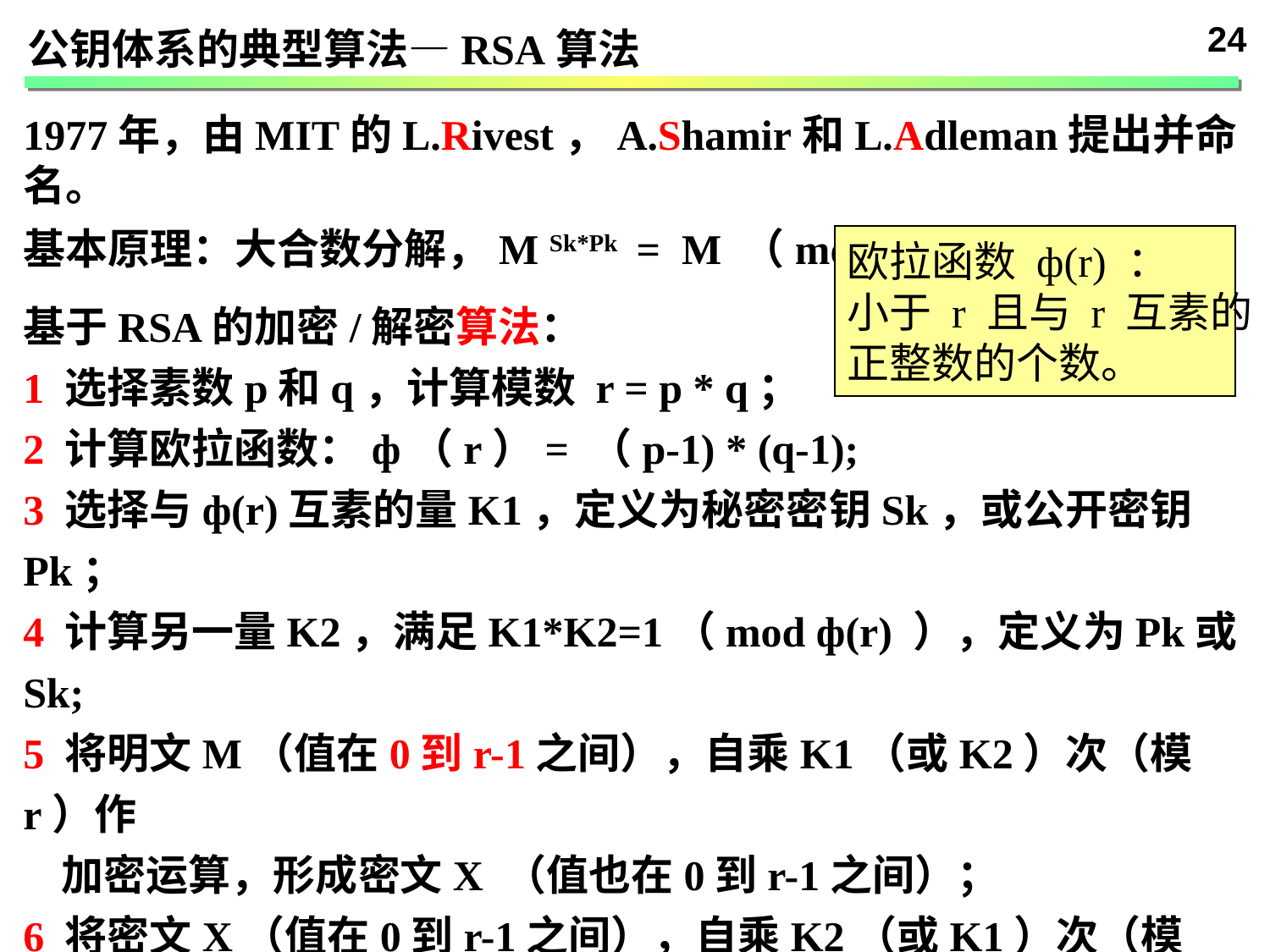

24
公钥体系的典型算法—RSA算法

1977年，由MIT的L.Rivest，A.Shamir和L.Adleman提出并命名。
基本原理：大合数分解，M Sk*Pk   =  M （mod  r）；
基于RSA的加密/解密算法：
1 选择素数p和q，计算模数 r = p * q；
2 计算欧拉函数：ф（r）= （p-1) * (q-1);
3 选择与ф(r)互素的量K1，定义为秘密密钥Sk，或公开密钥Pk；
4 计算另一量K2，满足K1*K2=1（mod ф(r) ），定义为Pk或Sk;
5 将明文M（值在0到r-1之间），自乘K1（或K2）次（模r）作
   加密运算，形成密文X （值也在0到r-1之间）；
6 将密文X（值在0到r-1之间），自乘K2（或K1）次（模r）作
    解密运算，恢复明文M （值也在0到r-1之间）。

注：为方便计算，有：
        如果R = M mod N,  则Rx mod N = Mx mod N；
欧拉函数 ф(r) ：
小于 r 且与 r 互素的
正整数的个数。